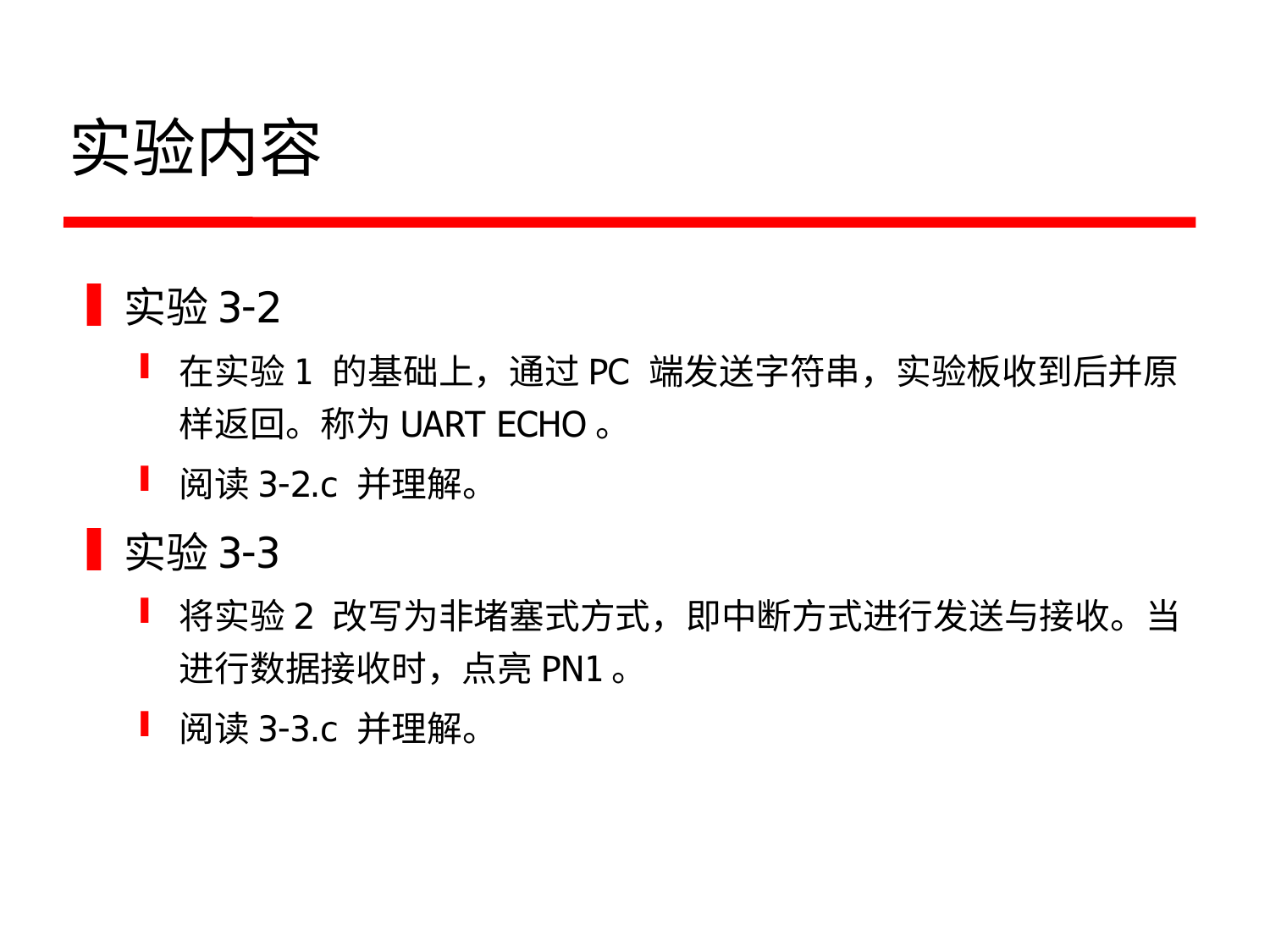

# 实验内容
实验3-2
在实验1 的基础上，通过PC 端发送字符串，实验板收到后并原样返回。称为UART ECHO。
阅读3-2.c 并理解。
实验3-3
将实验2 改写为非堵塞式方式，即中断方式进行发送与接收。当进行数据接收时，点亮PN1。
阅读3-3.c 并理解。